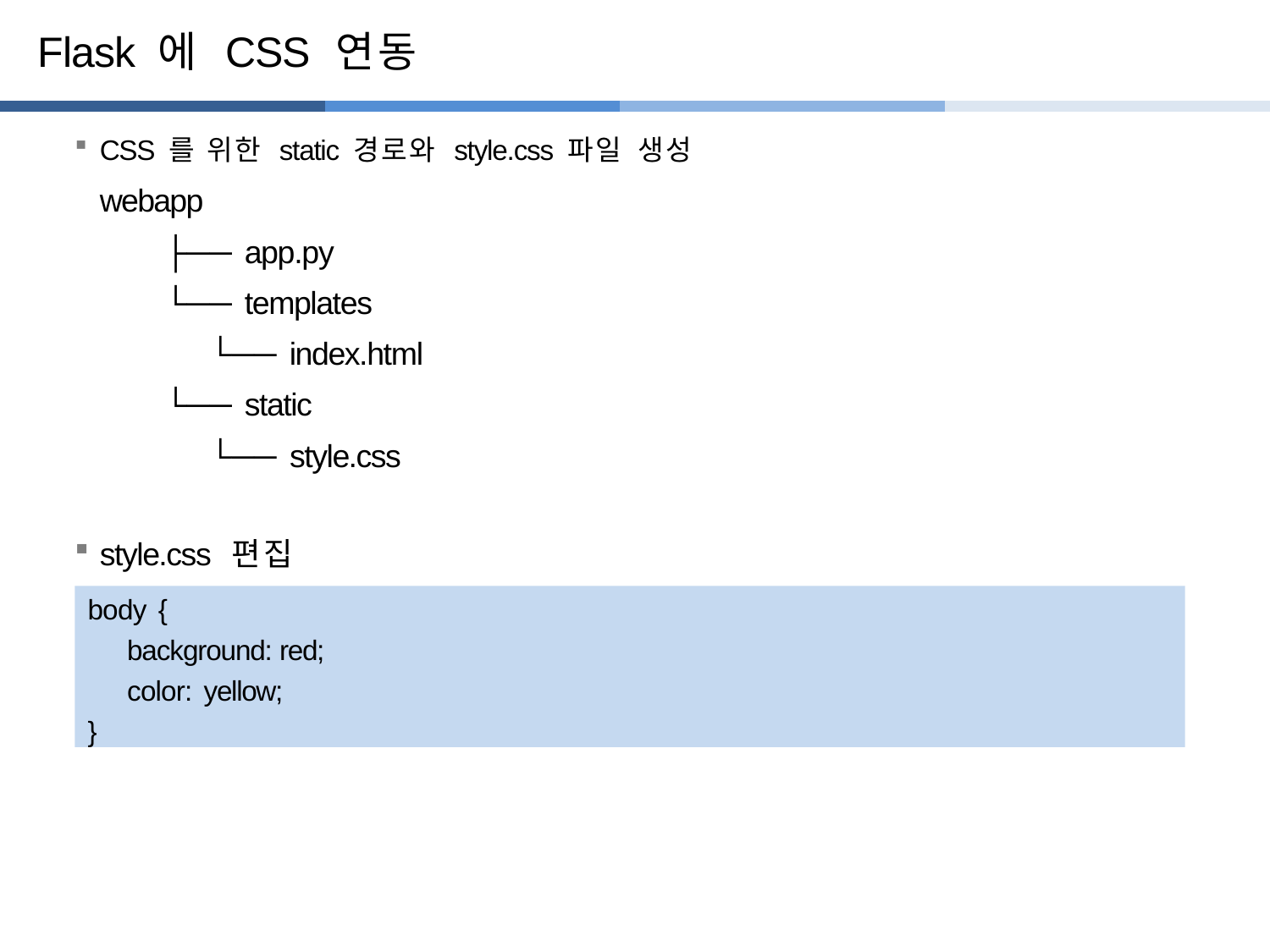

# Flask 에 CSS 연동
CSS 를 위한 static 경로와 style.css 파일 생성
webapp
├── app.py
└── templates
└── index.html
└── static
└── style.css

style.css 편집
body {
background: red;  color: yellow;
}